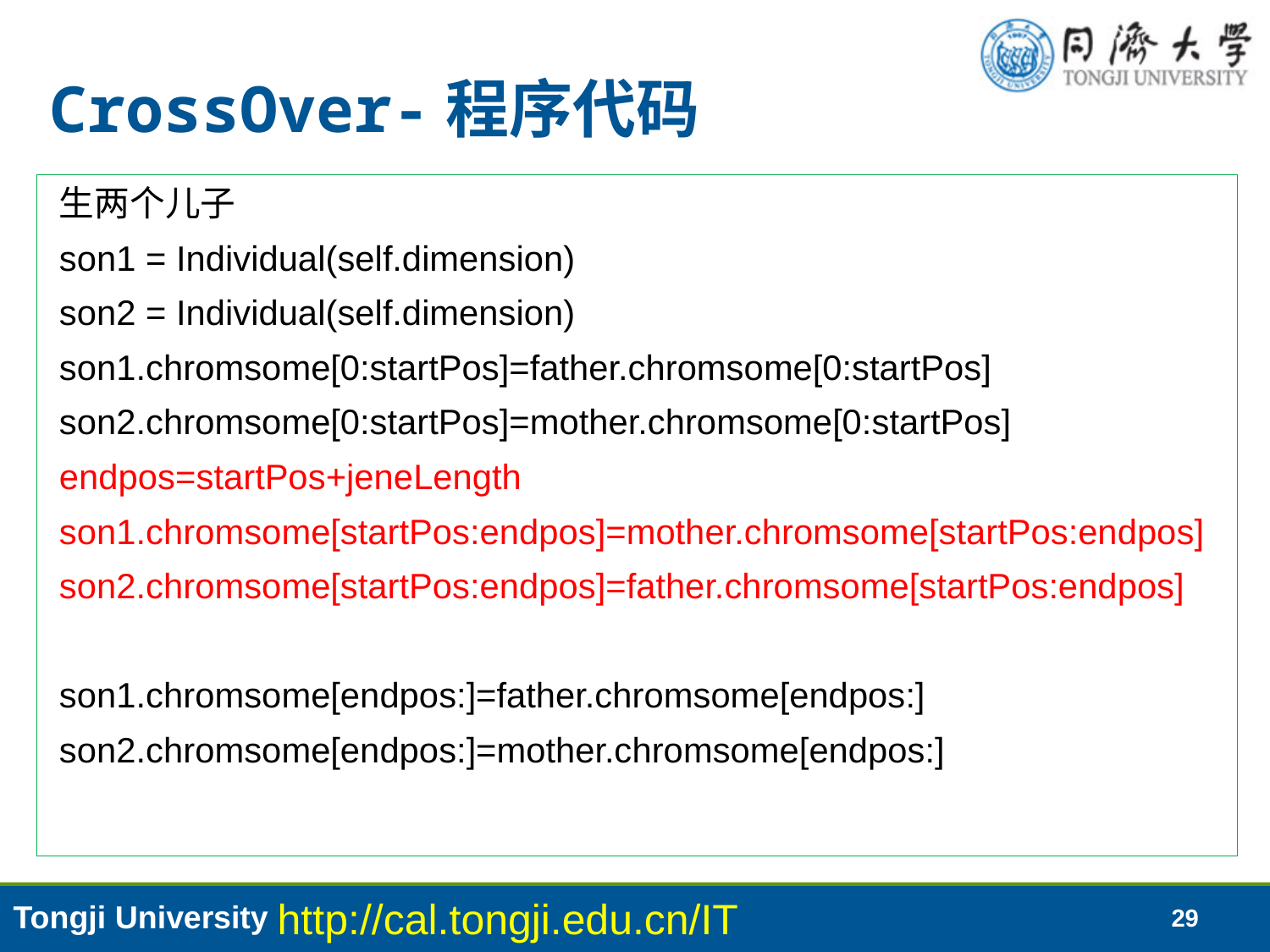

# CrossOver-程序代码
生两个儿子
son1 = Individual(self.dimension)
son2 = Individual(self.dimension)
son1.chromsome[0:startPos]=father.chromsome[0:startPos]
son2.chromsome[0:startPos]=mother.chromsome[0:startPos]
endpos=startPos+jeneLength
son1.chromsome[startPos:endpos]=mother.chromsome[startPos:endpos]
son2.chromsome[startPos:endpos]=father.chromsome[startPos:endpos]

son1.chromsome[endpos:]=father.chromsome[endpos:]
son2.chromsome[endpos:]=mother.chromsome[endpos:]